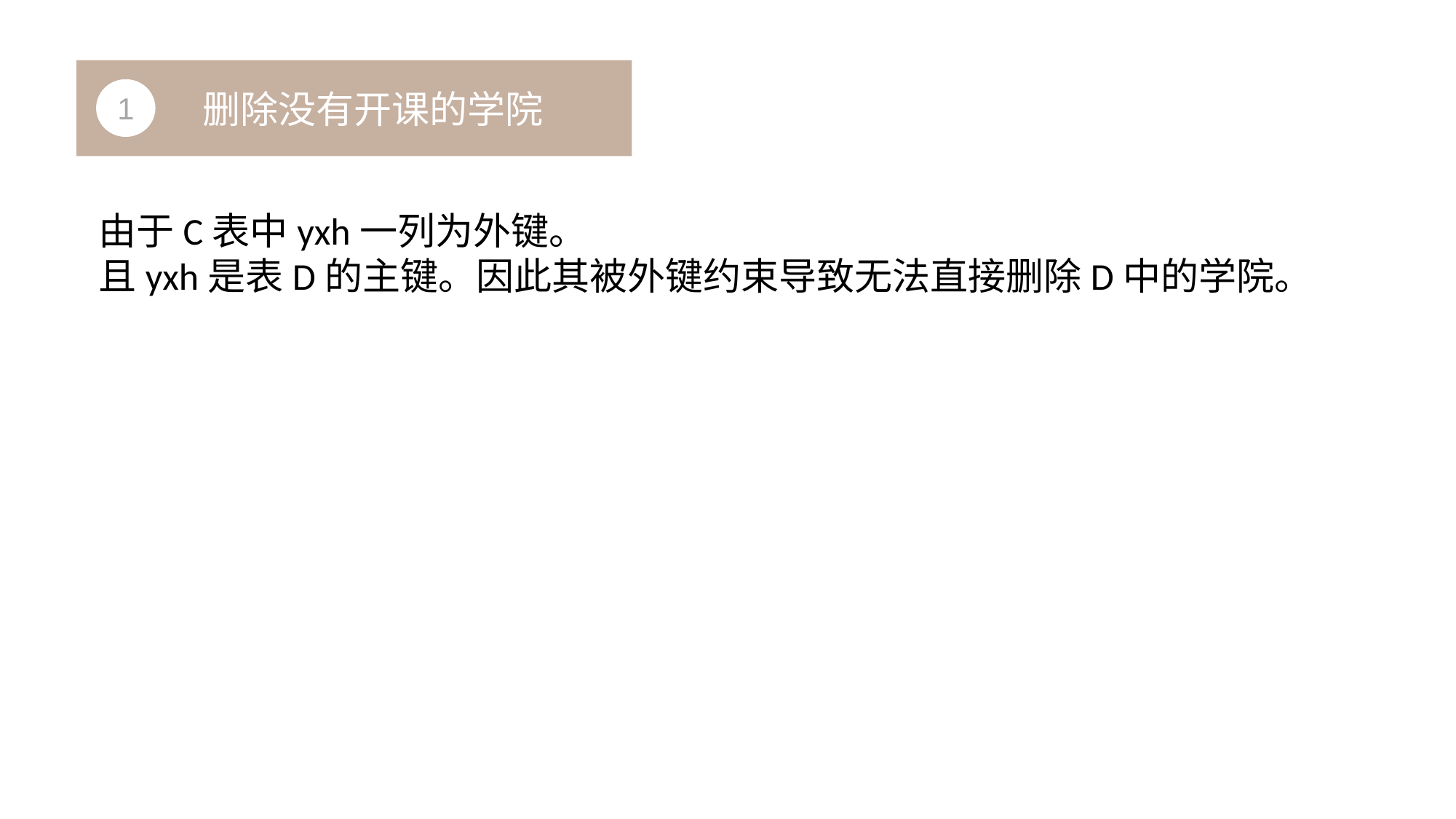

1
删除没有开课的学院
由于C表中yxh一列为外键。
且yxh是表D的主键。因此其被外键约束导致无法直接删除D中的学院。